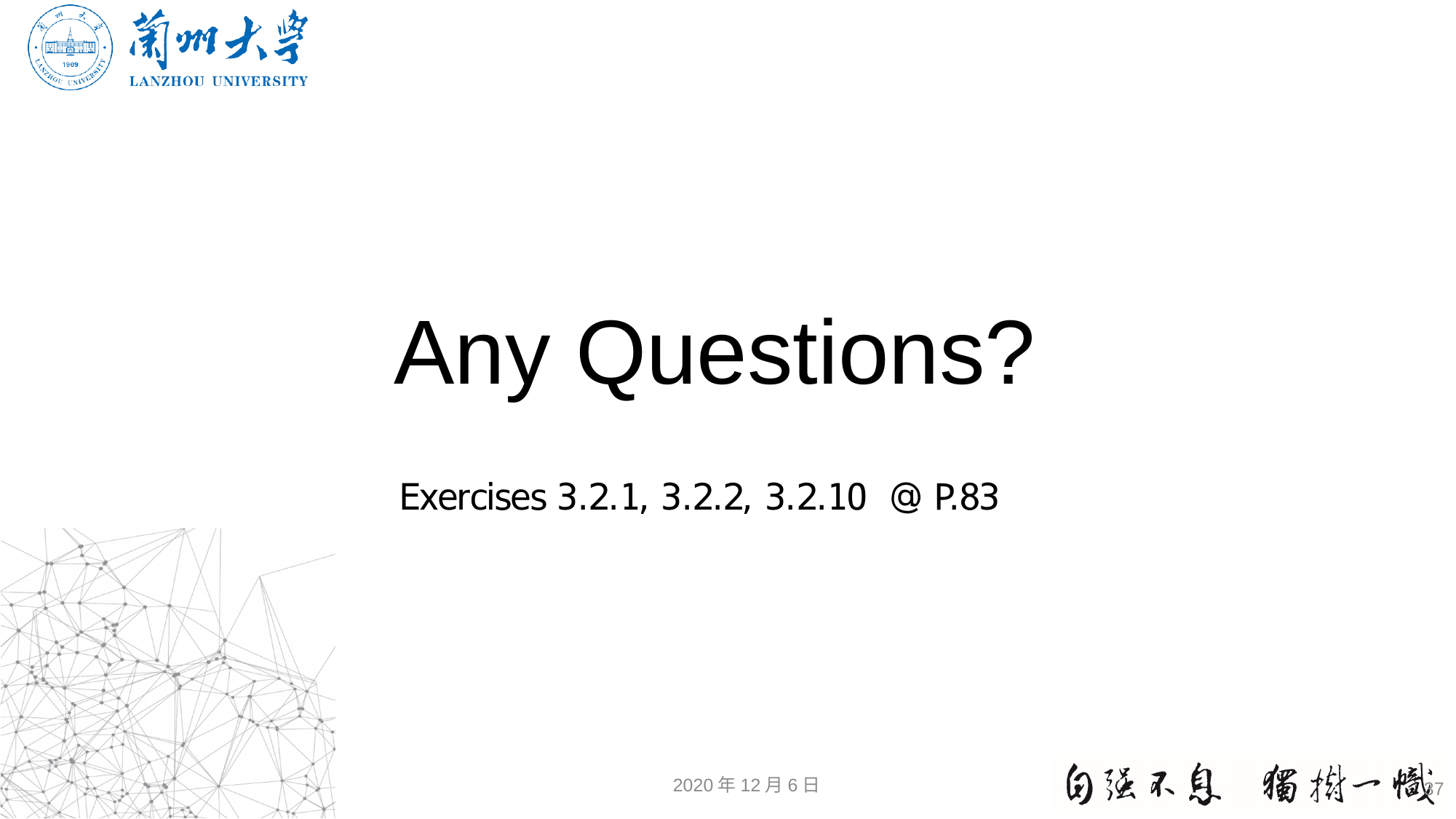

# Any Questions?
Exercises 3.2.1, 3.2.2, 3.2.10  @ P.83
2020年12月6日
37